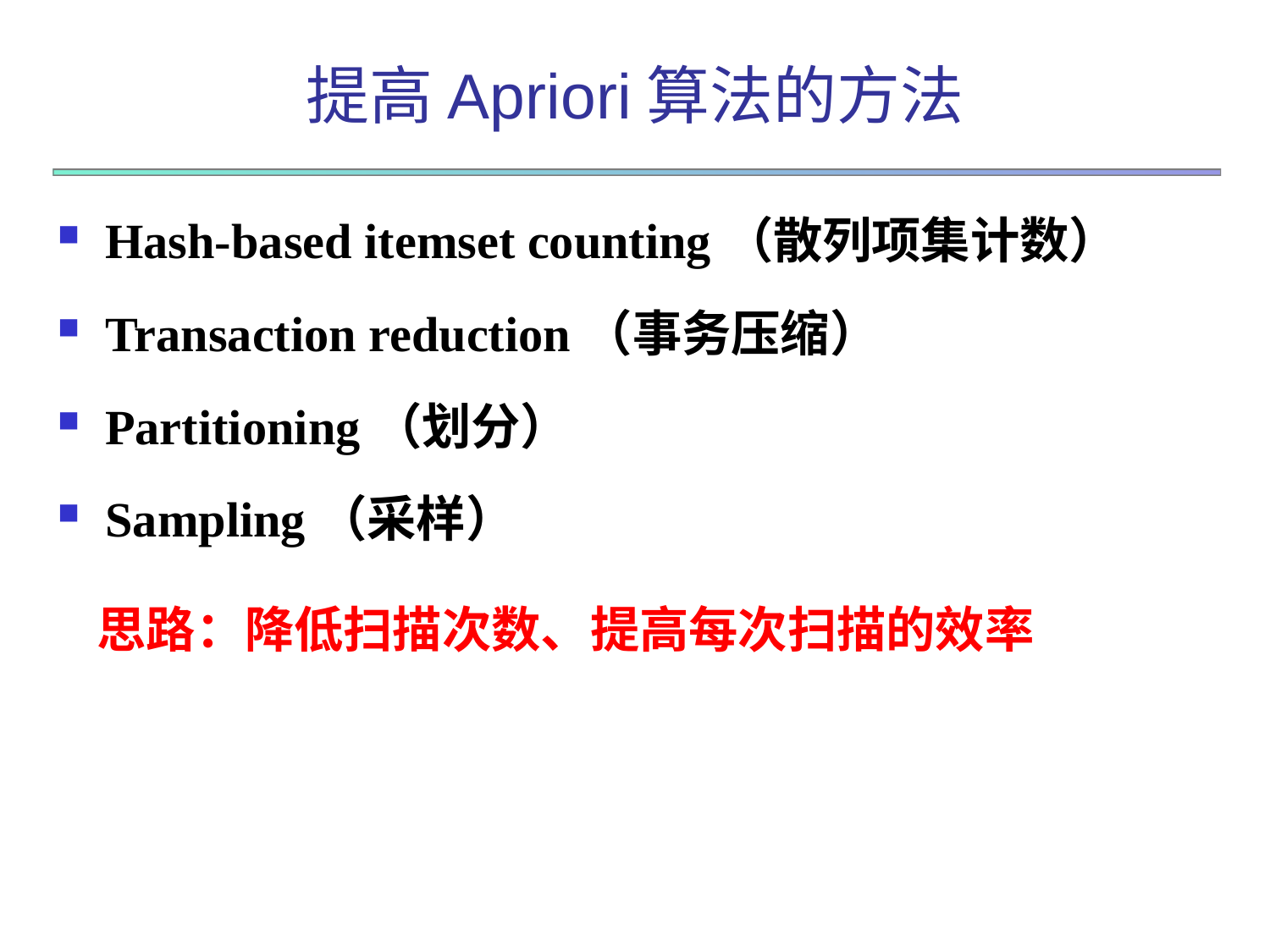

# 提高Apriori算法的方法
Hash-based itemset counting（散列项集计数）
Transaction reduction（事务压缩）
Partitioning（划分）
Sampling（采样）
思路：降低扫描次数、提高每次扫描的效率
33